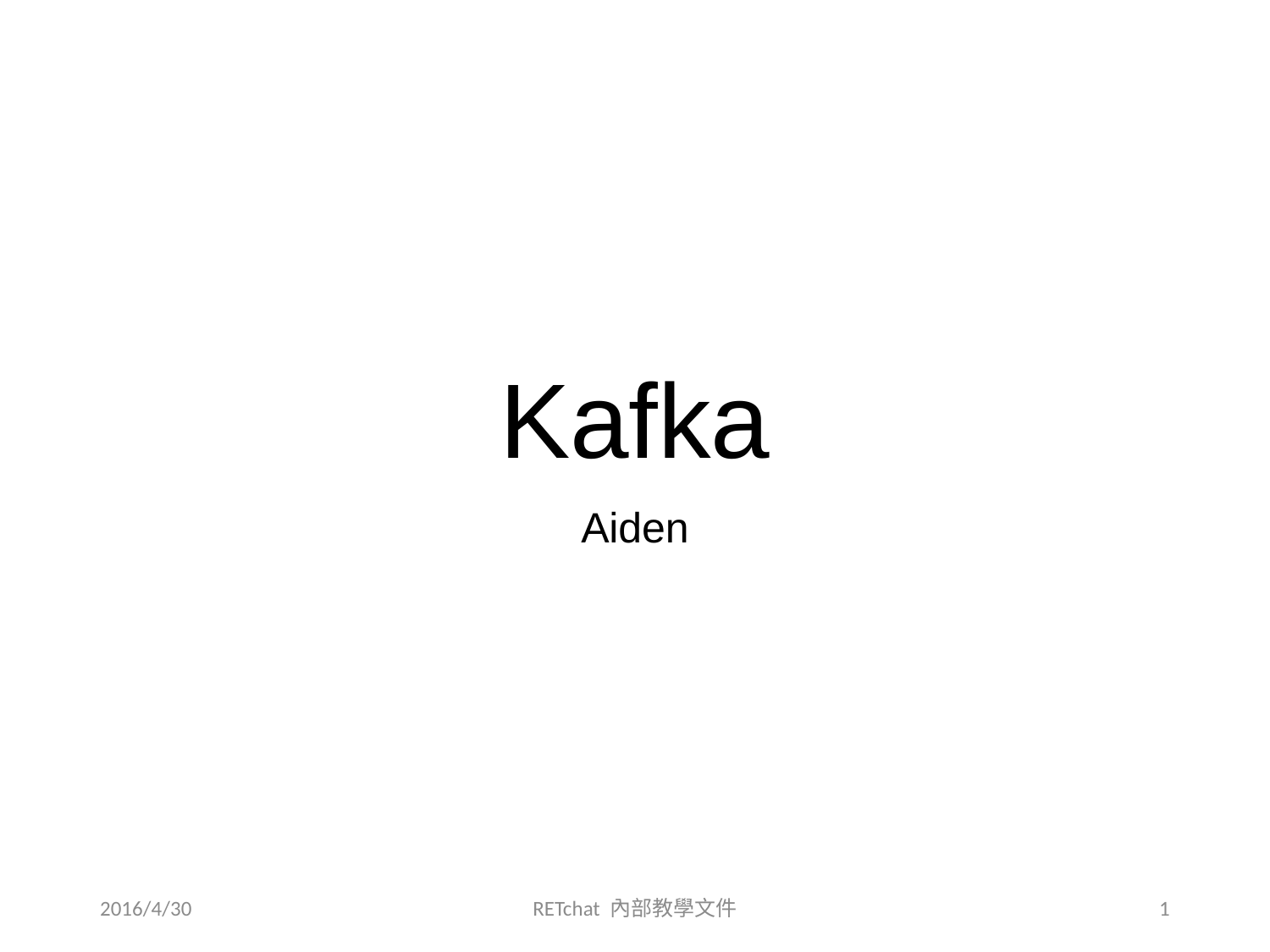

# Kafka
Aiden
2016/4/30
RETchat 內部教學文件
1